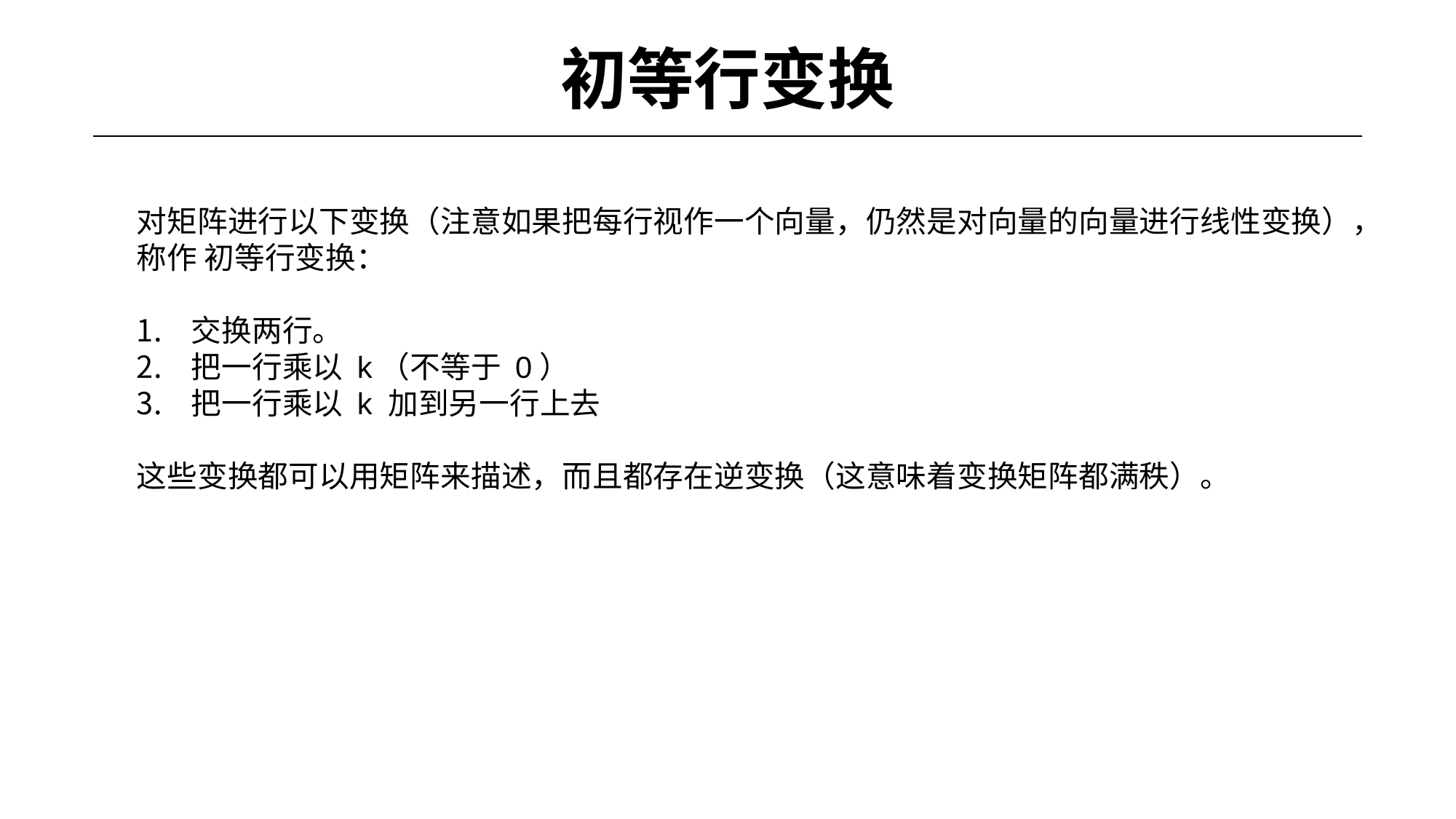

# 初等行变换
对矩阵进行以下变换（注意如果把每行视作一个向量，仍然是对向量的向量进行线性变换），称作 初等行变换：

交换两行。
把一行乘以 k（不等于 0）
把一行乘以 k 加到另一行上去

这些变换都可以用矩阵来描述，而且都存在逆变换（这意味着变换矩阵都满秩）。